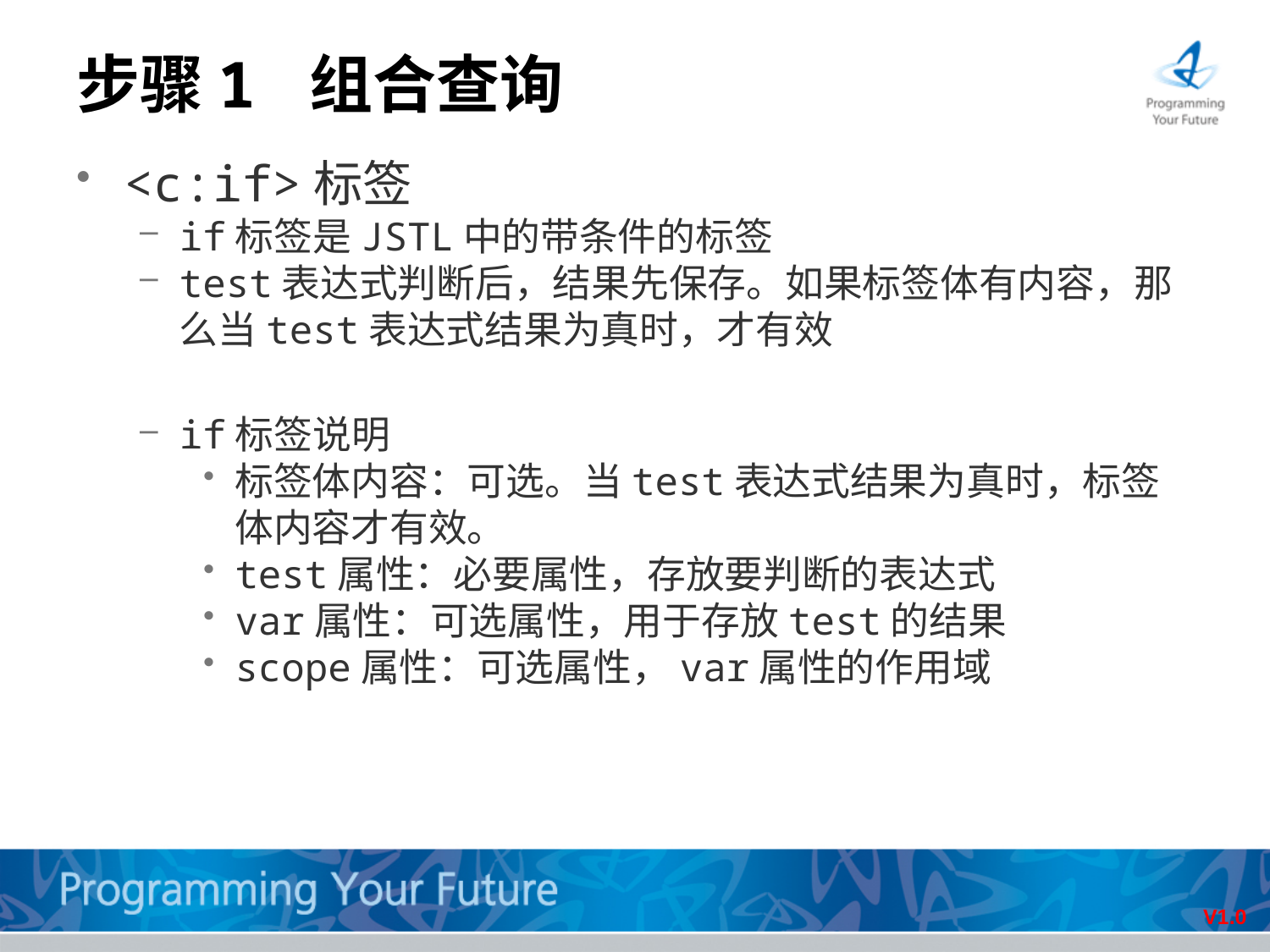

# 步骤1 组合查询
<c:if>标签
if标签是JSTL中的带条件的标签
test表达式判断后，结果先保存。如果标签体有内容，那么当test表达式结果为真时，才有效

if标签说明
标签体内容：可选。当test表达式结果为真时，标签体内容才有效。
test属性：必要属性，存放要判断的表达式
var属性：可选属性，用于存放test的结果
scope属性：可选属性，var属性的作用域